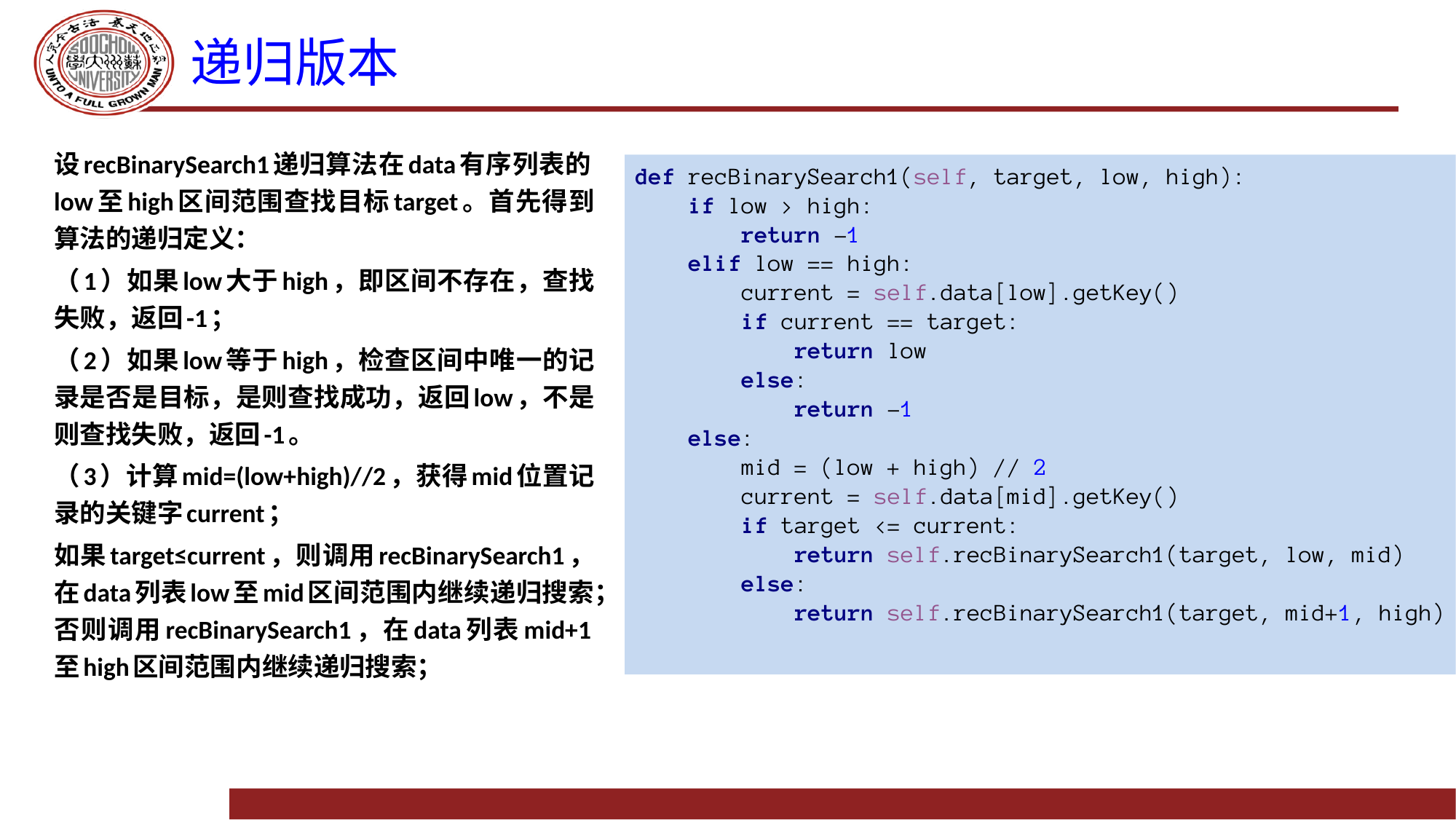

# 递归版本
设recBinarySearch1递归算法在data有序列表的low至high区间范围查找目标target。首先得到算法的递归定义：
（1）如果low大于high，即区间不存在，查找失败，返回-1；
（2）如果low等于high，检查区间中唯一的记录是否是目标，是则查找成功，返回low，不是则查找失败，返回-1。
（3）计算mid=(low+high)//2，获得mid位置记录的关键字current；
如果target≤current，则调用recBinarySearch1，在data列表low至mid区间范围内继续递归搜索；否则调用recBinarySearch1，在data列表mid+1至high区间范围内继续递归搜索；

def recBinarySearch1(self, target, low, high):
    if low > high:
        return -1
    elif low == high:
        current = self.data[low].getKey()
        if current == target:
            return low
        else:
            return -1
    else:
        mid = (low + high) // 2
        current = self.data[mid].getKey()
        if target <= current:
            return self.recBinarySearch1(target, low, mid)
        else:
            return self.recBinarySearch1(target, mid+1, high)